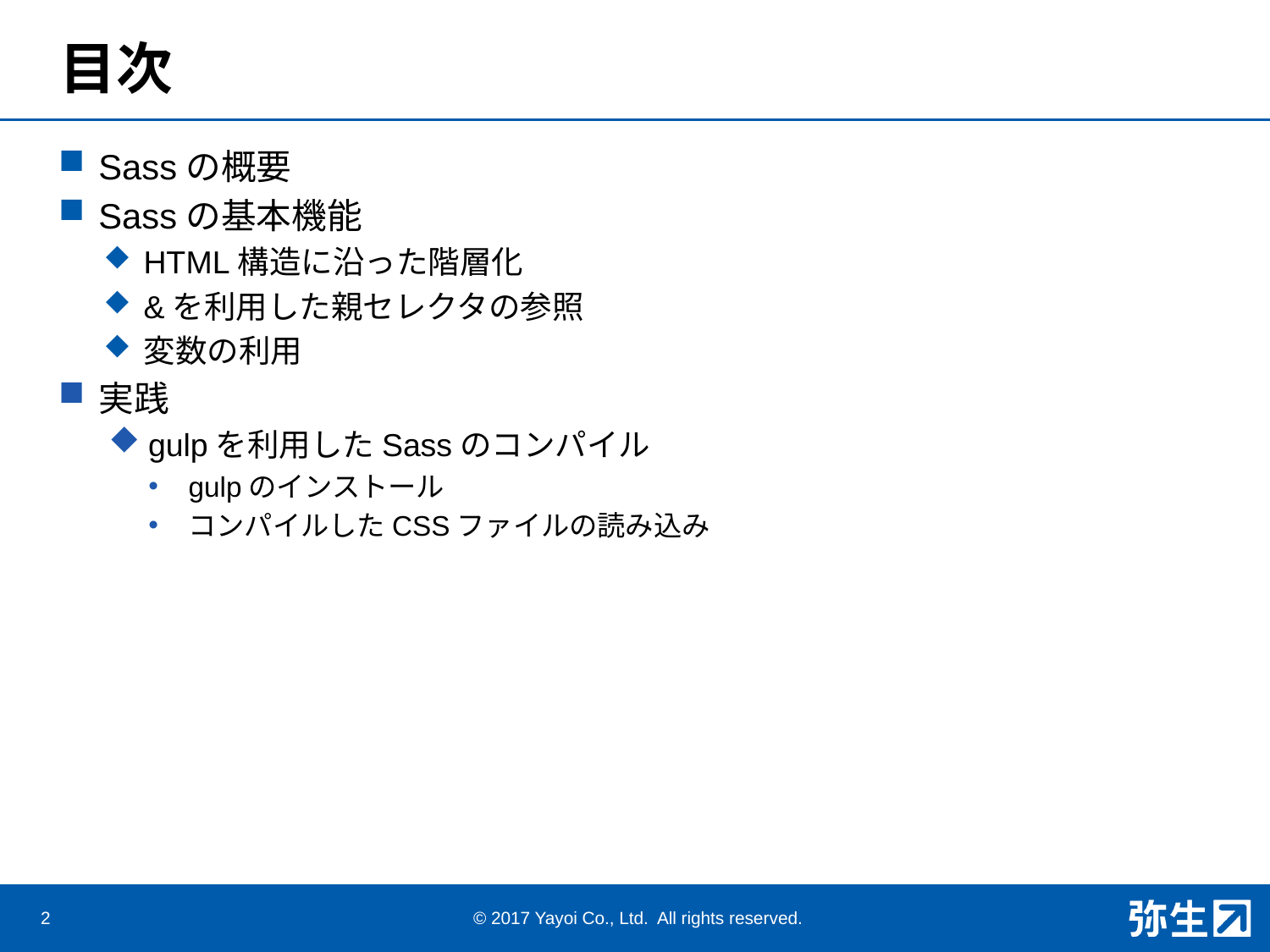

# 目次
Sassの概要
Sassの基本機能
HTML構造に沿った階層化
&を利用した親セレクタの参照
変数の利用
実践
gulpを利用したSassのコンパイル
gulpのインストール
コンパイルしたCSSファイルの読み込み

2
© 2017 Yayoi Co., Ltd.  All rights reserved.